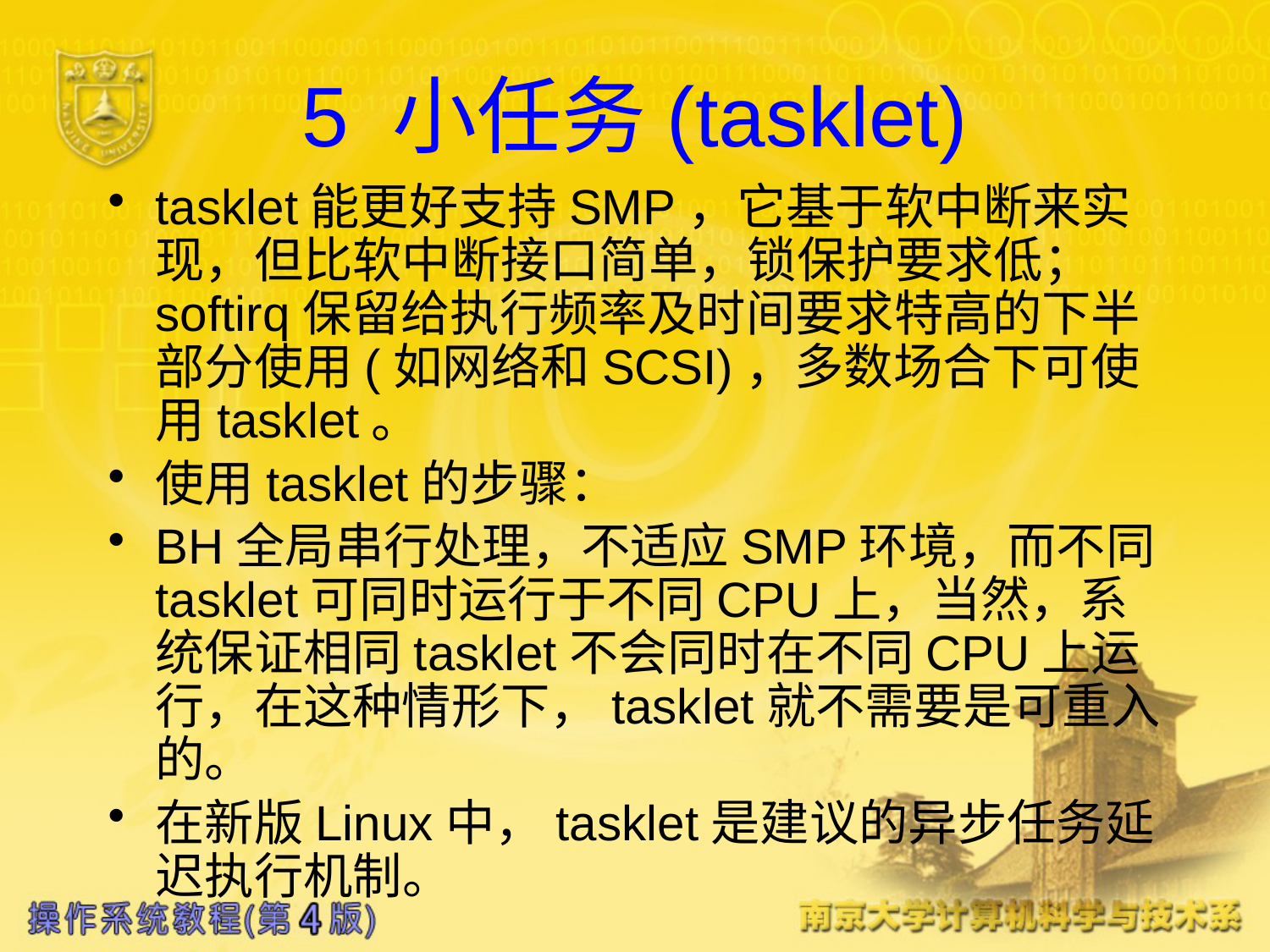

# 5 小任务(tasklet)
tasklet能更好支持SMP，它基于软中断来实现，但比软中断接口简单，锁保护要求低；softirq保留给执行频率及时间要求特高的下半部分使用(如网络和SCSI)，多数场合下可使用tasklet。
使用tasklet的步骤：
BH全局串行处理，不适应SMP环境，而不同tasklet可同时运行于不同CPU上，当然，系统保证相同tasklet不会同时在不同CPU上运行，在这种情形下，tasklet就不需要是可重入的。
在新版Linux中，tasklet是建议的异步任务延迟执行机制。